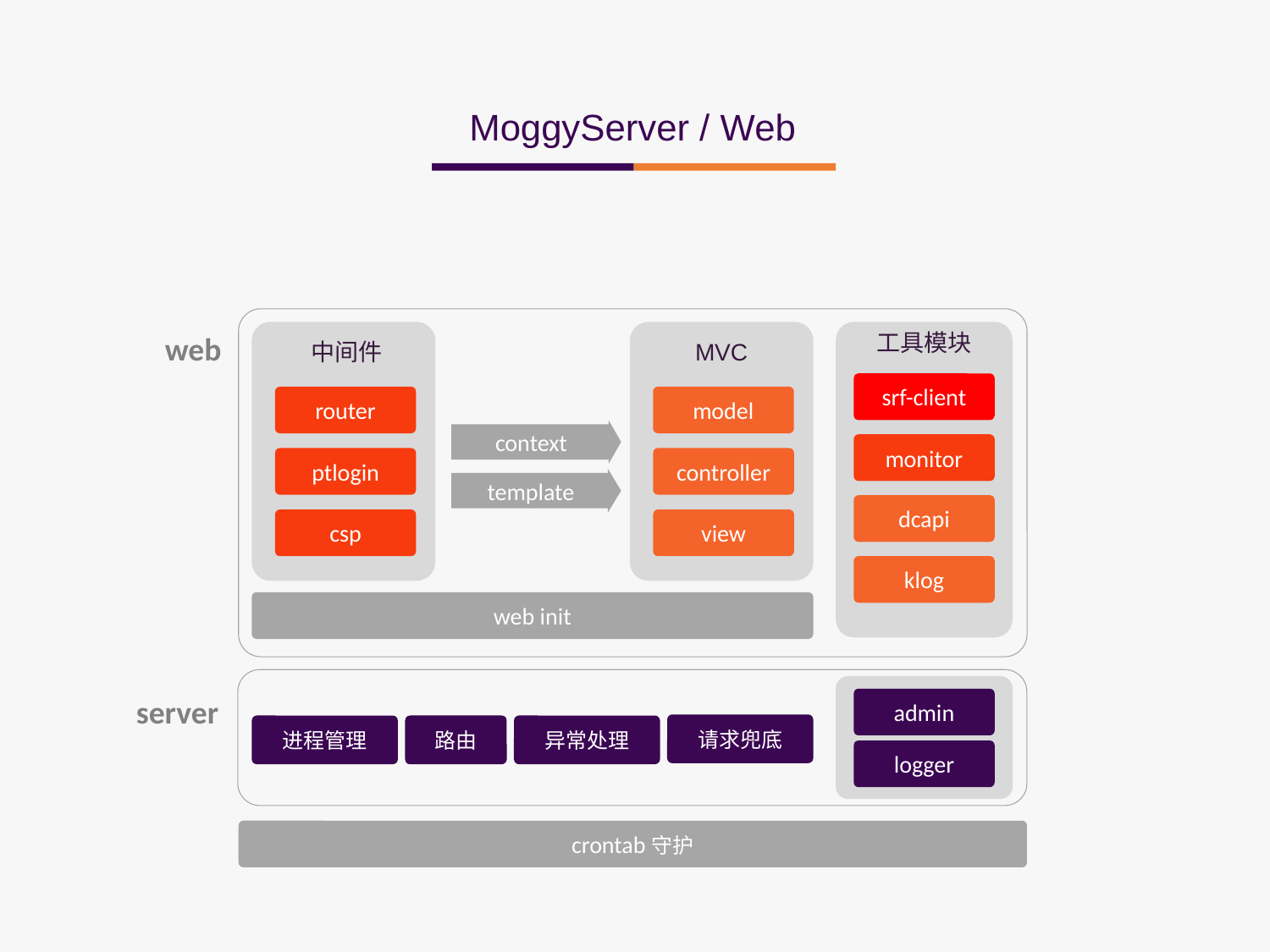

MoggyServer / Web

工具模块
web
中间件
MVC
srf-client
router
model
context
monitor
ptlogin
controller
template
dcapi
csp
view
klog
web init

server
admin
请求兜底
进程管理
路由
异常处理
logger
crontab守护